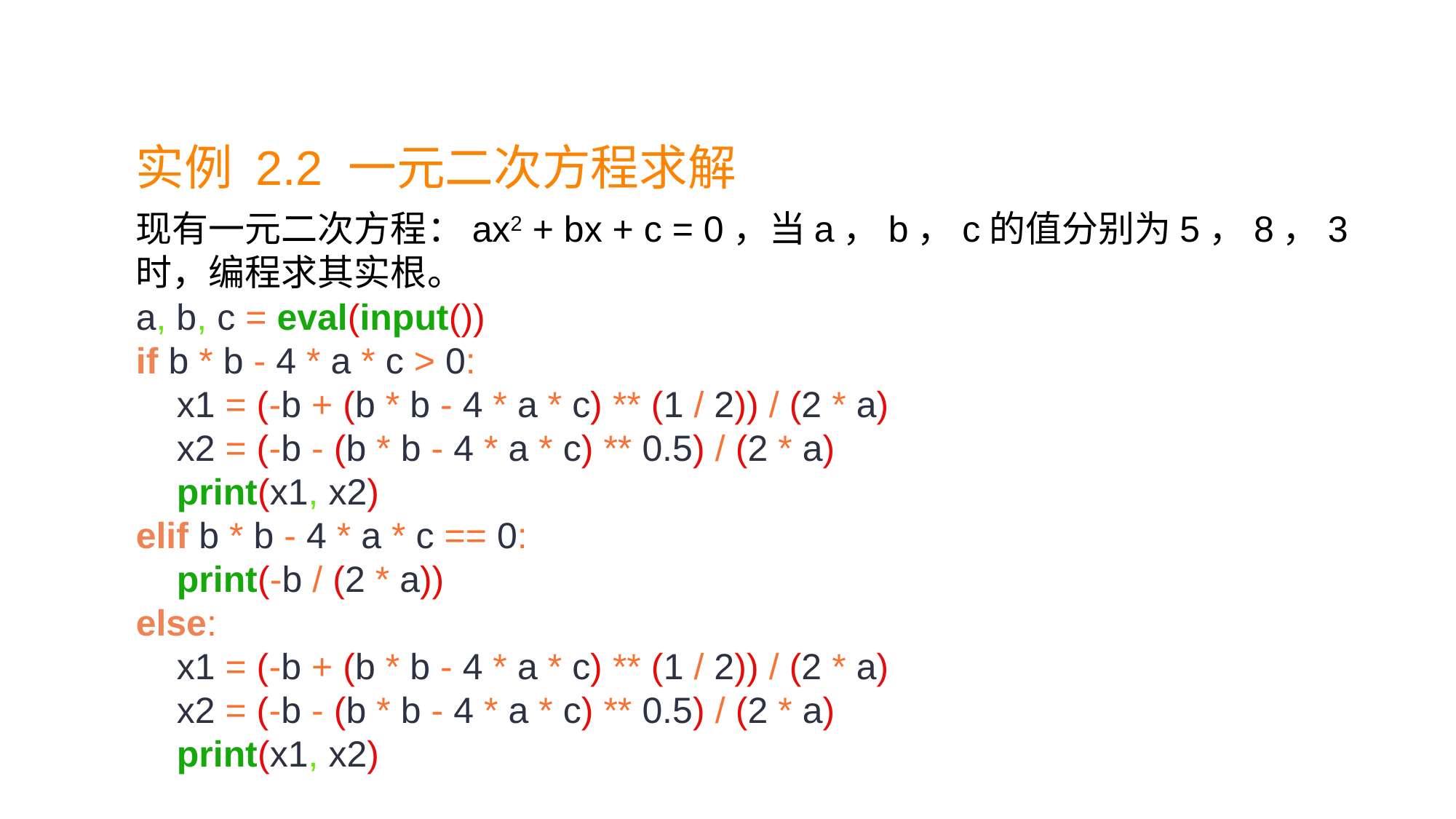

实例 2.2 一元二次方程求解
现有一元二次方程：ax2 + bx + c = 0，当a，b，c的值分别为5，8，3时，编程求其实根。
a, b, c = eval(input())
if b * b - 4 * a * c > 0:
    x1 = (-b + (b * b - 4 * a * c) ** (1 / 2)) / (2 * a)
    x2 = (-b - (b * b - 4 * a * c) ** 0.5) / (2 * a)
    print(x1, x2)
elif b * b - 4 * a * c == 0:
    print(-b / (2 * a))
else:
    x1 = (-b + (b * b - 4 * a * c) ** (1 / 2)) / (2 * a)
    x2 = (-b - (b * b - 4 * a * c) ** 0.5) / (2 * a)
    print(x1, x2)